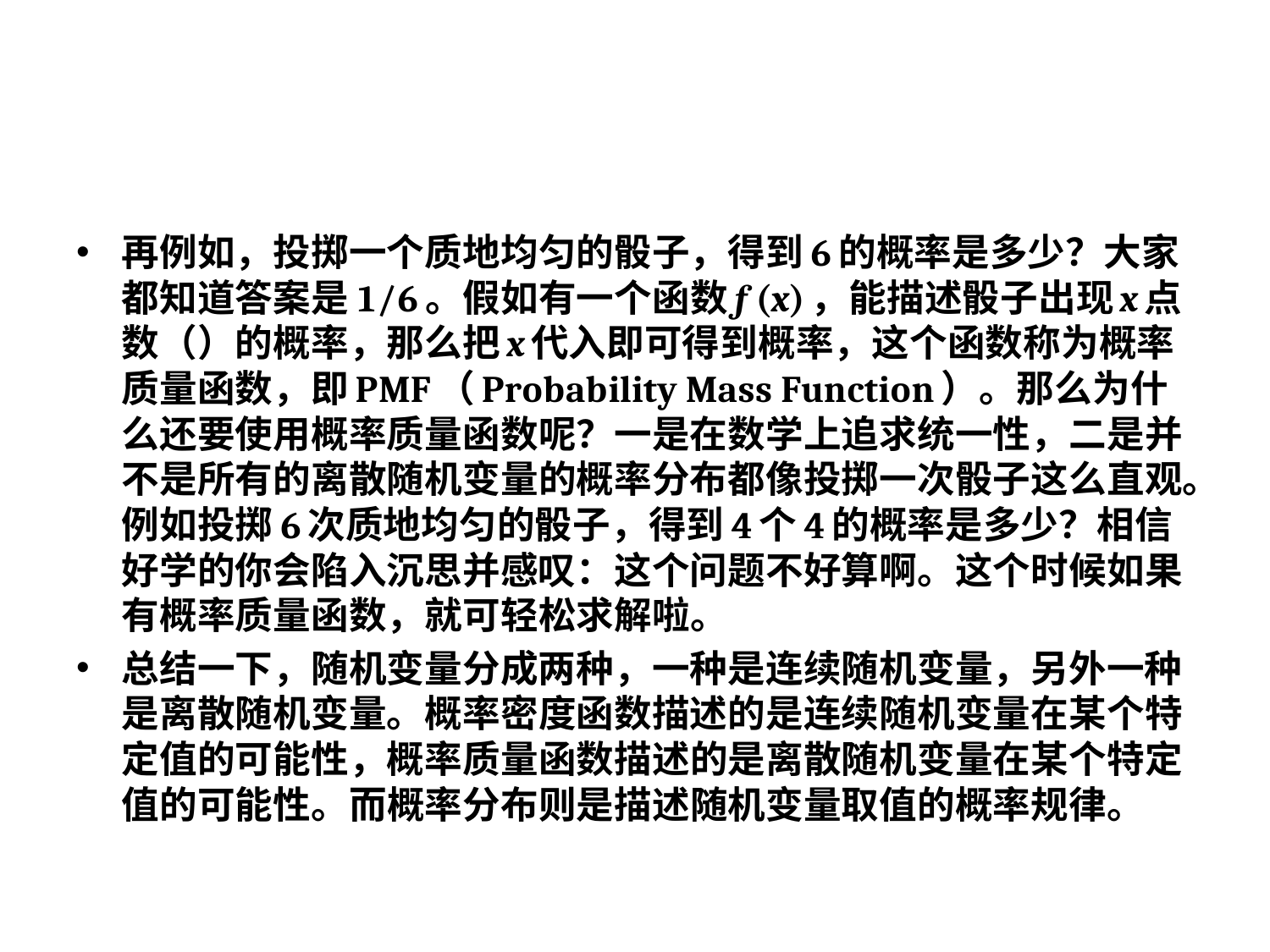

#
再例如，投掷一个质地均匀的骰子，得到6的概率是多少？大家都知道答案是1/6。假如有一个函数f (x)，能描述骰子出现x点数（）的概率，那么把x代入即可得到概率，这个函数称为概率质量函数，即PMF（Probability Mass Function）。那么为什么还要使用概率质量函数呢？一是在数学上追求统一性，二是并不是所有的离散随机变量的概率分布都像投掷一次骰子这么直观。例如投掷6次质地均匀的骰子，得到4个4的概率是多少？相信好学的你会陷入沉思并感叹：这个问题不好算啊。这个时候如果有概率质量函数，就可轻松求解啦。
总结一下，随机变量分成两种，一种是连续随机变量，另外一种是离散随机变量。概率密度函数描述的是连续随机变量在某个特定值的可能性，概率质量函数描述的是离散随机变量在某个特定值的可能性。而概率分布则是描述随机变量取值的概率规律。